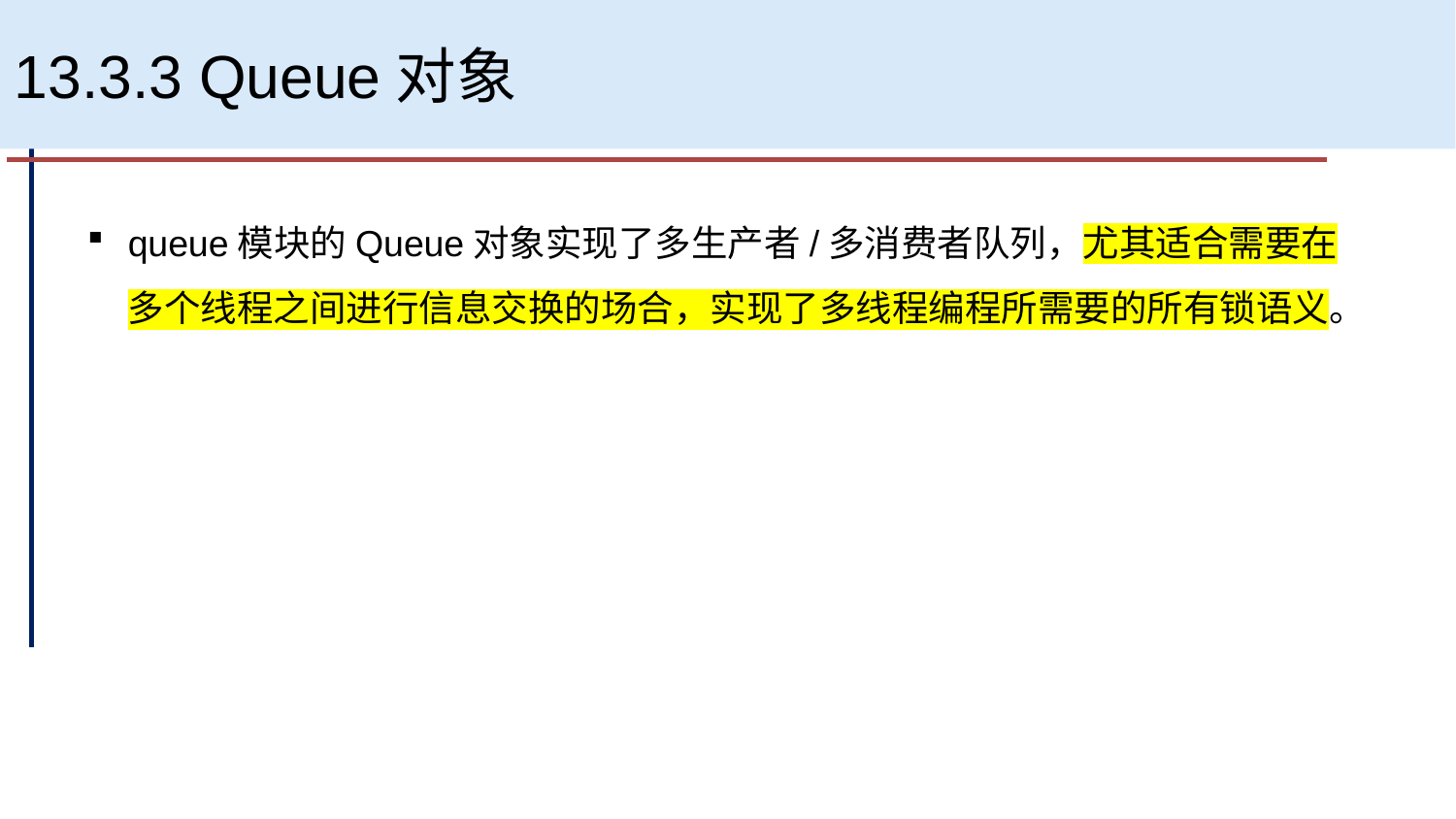

# 13.3.3 Queue对象
queue模块的Queue对象实现了多生产者/多消费者队列，尤其适合需要在多个线程之间进行信息交换的场合，实现了多线程编程所需要的所有锁语义。